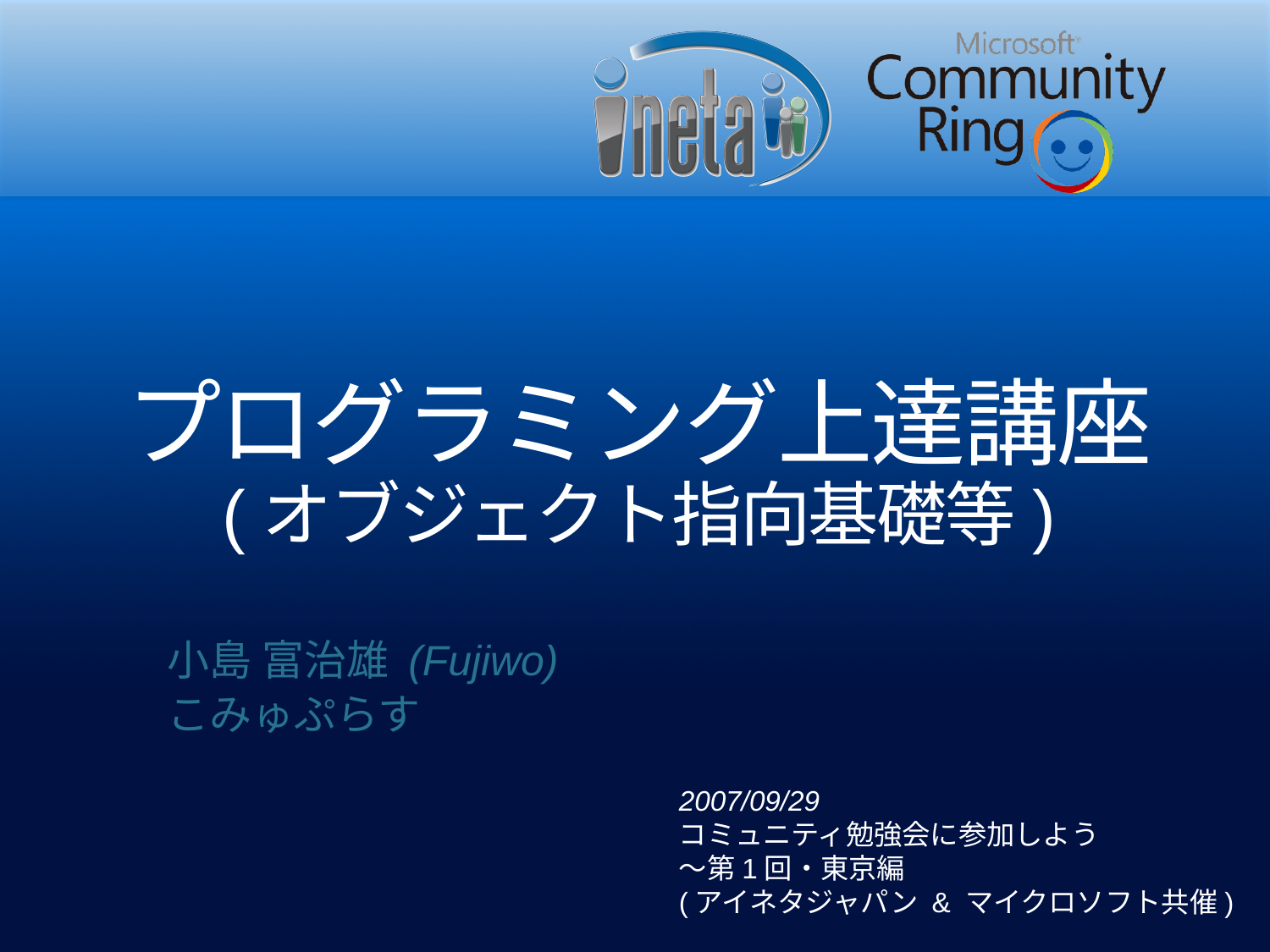

# プログラミング上達講座 (オブジェクト指向基礎等)
小島 富治雄 (Fujiwo)
こみゅぷらす
2007/09/29
コミュニティ勉強会に参加しよう
～第1回・東京編
(アイネタジャパン & マイクロソフト共催)